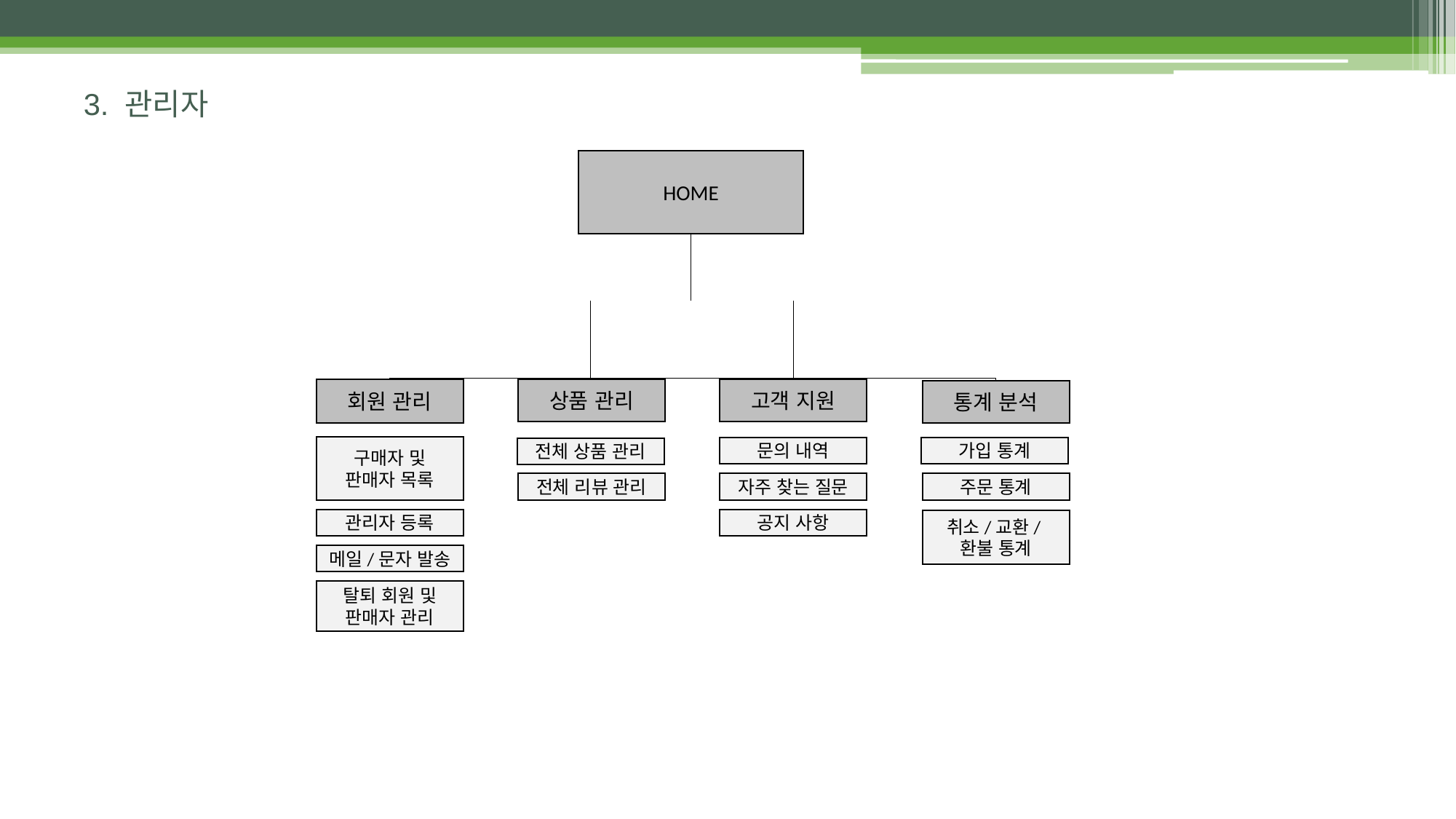

# 3. 관리자
HOME
회원 관리
구매자 및 판매자 목록
관리자 등록
메일/문자 발송
탈퇴 회원 및 판매자 관리
상품 관리
전체 리뷰 관리
전체 상품 관리
고객 지원
문의 내역
자주 찾는 질문
통계 분석
주문 통계
취소/교환/환불 통계
가입 통계
공지 사항